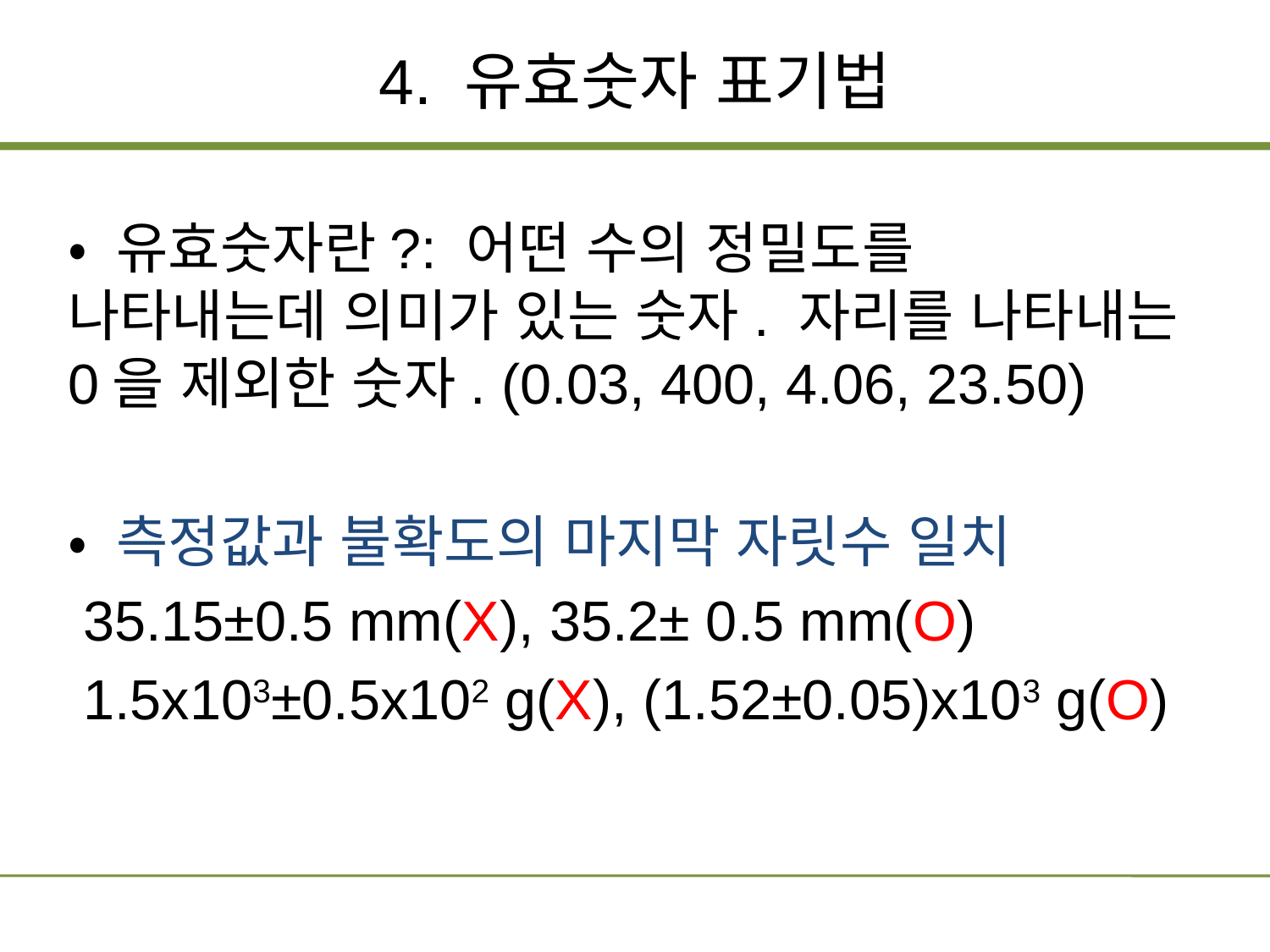

# 4. 유효숫자 표기법
• 유효숫자란?: 어떤 수의 정밀도를 나타내는데 의미가 있는 숫자. 자리를 나타내는 0을 제외한 숫자. (0.03, 400, 4.06, 23.50)

• 측정값과 불확도의 마지막 자릿수 일치
 35.15±0.5 mm(X), 35.2± 0.5 mm(O)
 1.5x103±0.5x102 g(X), (1.52±0.05)x103 g(O)